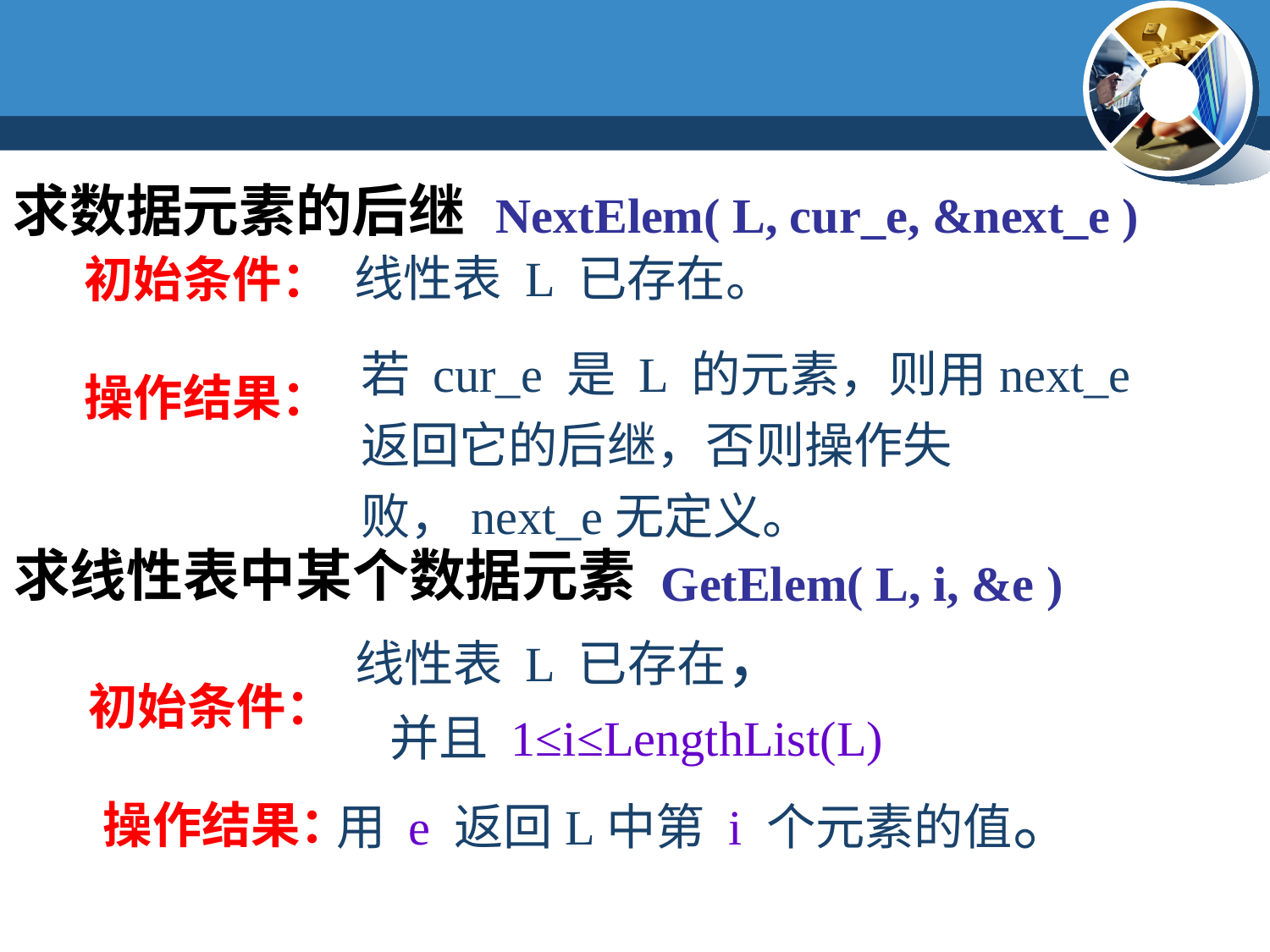

求数据元素的后继
NextElem( L, cur_e, &next_e )
线性表 L 已存在。

初始条件：

操作结果：
若 cur_e 是 L 的元素，则用next_e 返回它的后继，否则操作失败，next_e无定义。
求线性表中某个数据元素
GetElem( L, i, &e )
线性表 L 已存在，
 初始条件：

  操作结果：
并且 1≤i≤LengthList(L)
用 e 返回L中第 i 个元素的值。